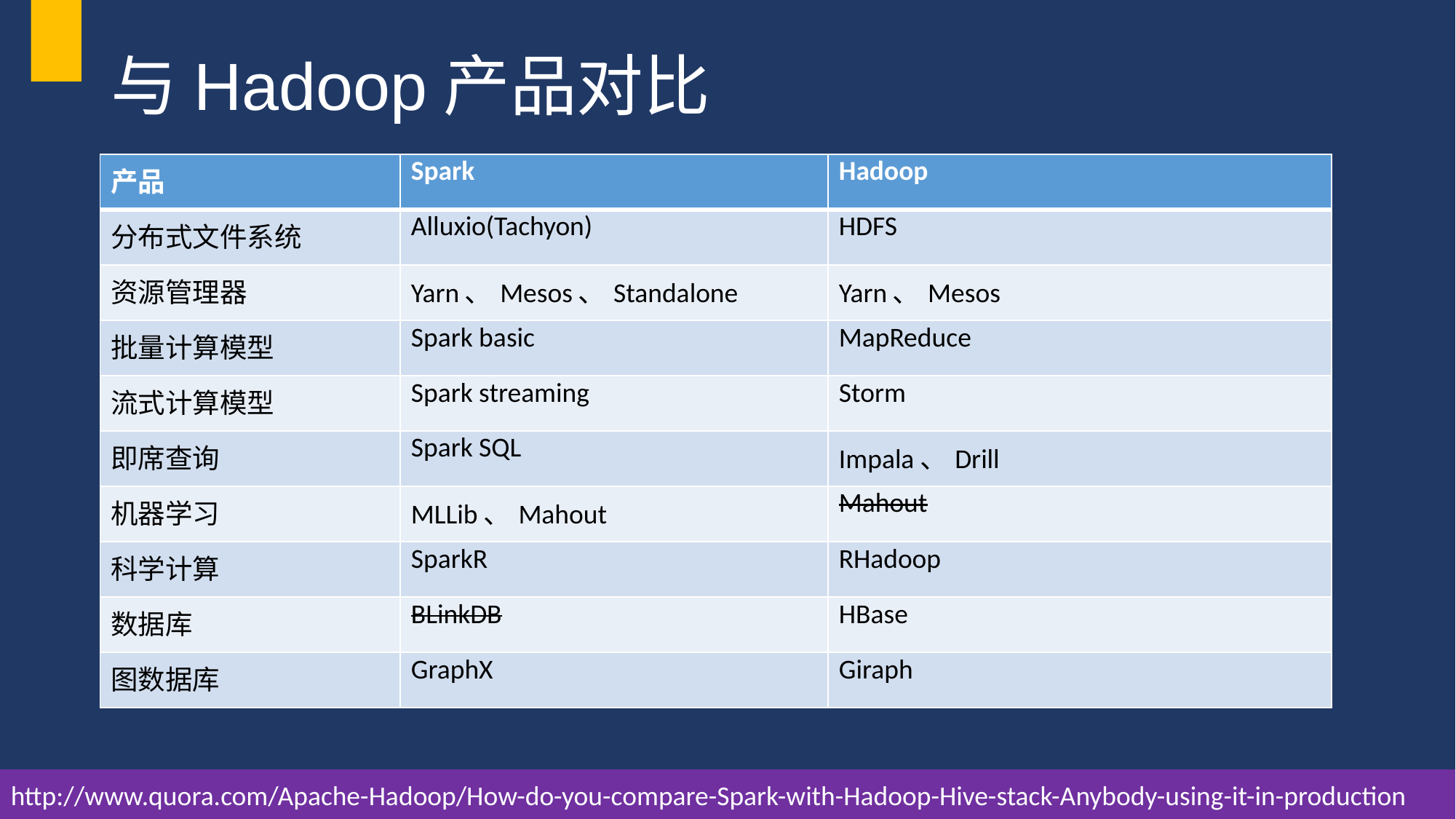

# 与Hadoop产品对比
| 产品 | Spark | Hadoop |
| --- | --- | --- |
| 分布式文件系统 | Alluxio(Tachyon) | HDFS |
| 资源管理器 | Yarn、Mesos、Standalone | Yarn、Mesos |
| 批量计算模型 | Spark basic | MapReduce |
| 流式计算模型 | Spark streaming | Storm |
| 即席查询 | Spark SQL | Impala、Drill |
| 机器学习 | MLLib、Mahout | Mahout |
| 科学计算 | SparkR | RHadoop |
| 数据库 | BLinkDB | HBase |
| 图数据库 | GraphX | Giraph |
http://www.quora.com/Apache-Hadoop/How-do-you-compare-Spark-with-Hadoop-Hive-stack-Anybody-using-it-in-production